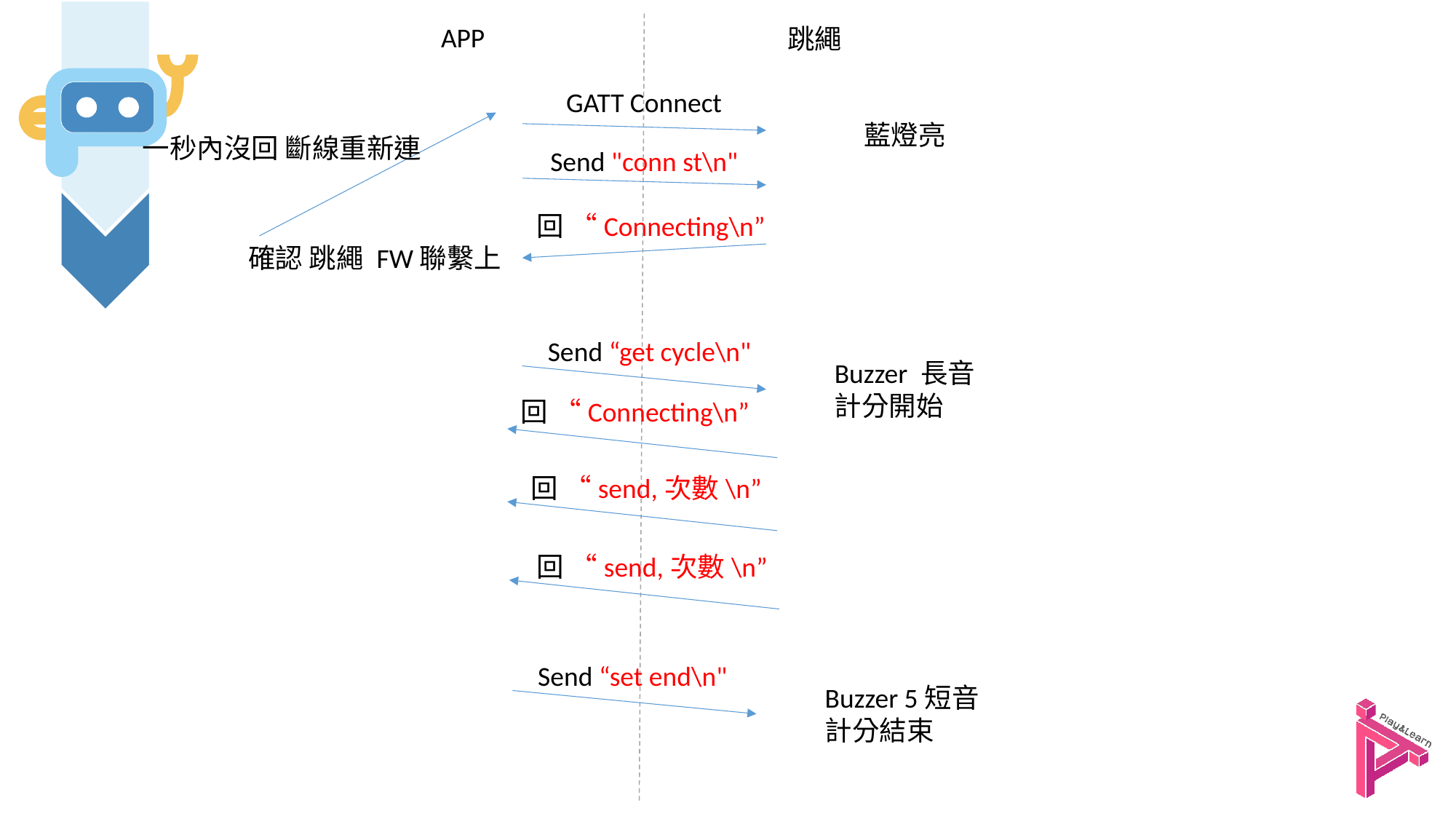

APP
跳繩
GATT Connect
藍燈亮
一秒內沒回 斷線重新連
Send "conn st\n"
回 “Connecting\n”
確認 跳繩 FW聯繫上
Send “get cycle\n"
Buzzer 長音
計分開始
回 “Connecting\n”
回 “send,次數\n”
回 “send,次數\n”
Send “set end\n"
Buzzer 5短音
計分結束